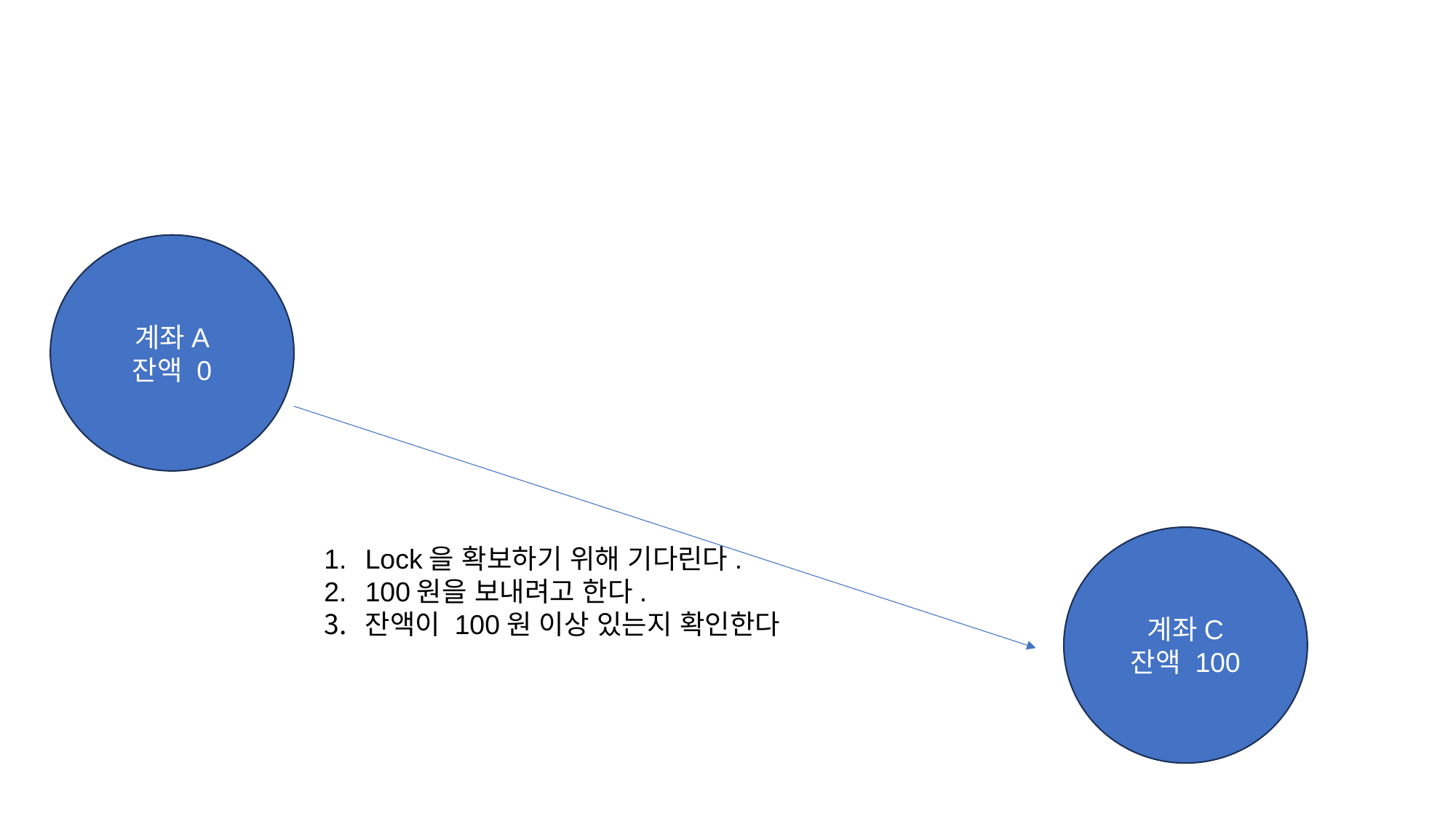

계좌A
잔액 0

Lock을 확보하기 위해 기다린다.
100원을 보내려고 한다.
잔액이 100원 이상 있는지 확인한다
계좌C
잔액 100